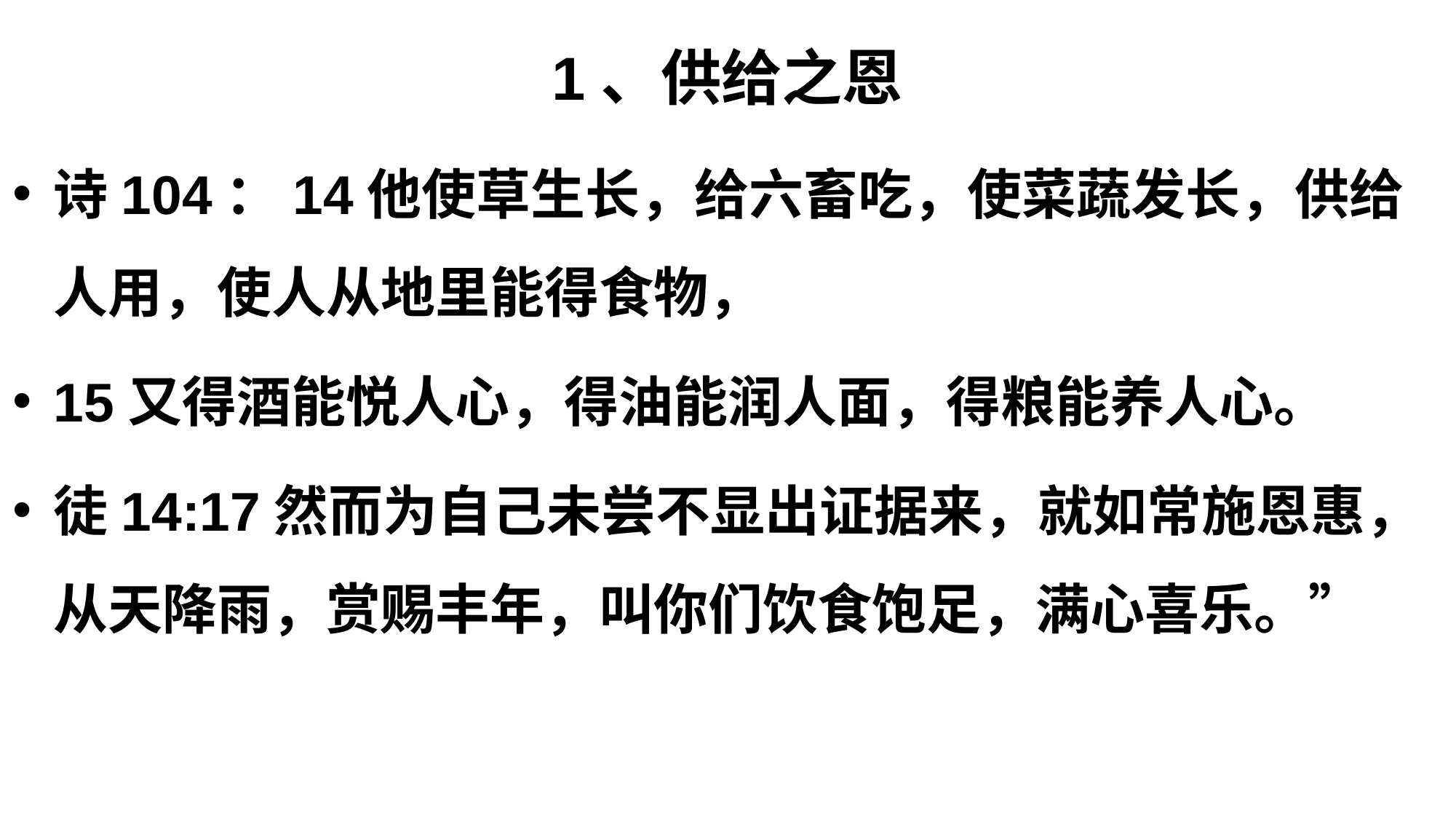

# 1、供给之恩
诗104：14他使草生长，给六畜吃，使菜蔬发长，供给人用，使人从地里能得食物，
15又得酒能悦人心，得油能润人面，得粮能养人心。
徒14:17然而为自己未尝不显出证据来，就如常施恩惠，从天降雨，赏赐丰年，叫你们饮食饱足，满心喜乐。”